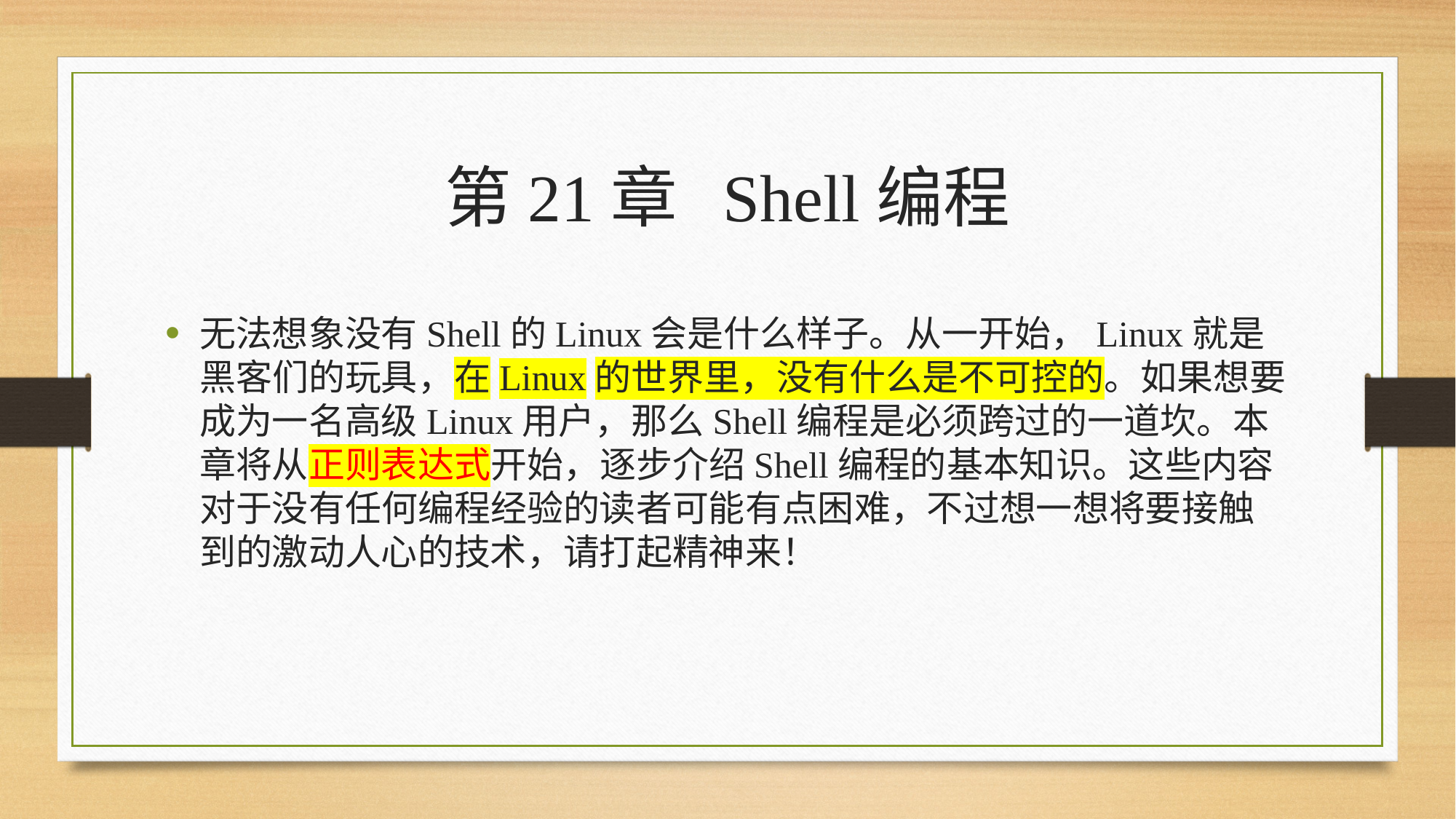

第21章  Shell编程
无法想象没有Shell的Linux会是什么样子。从一开始，Linux就是黑客们的玩具，在Linux的世界里，没有什么是不可控的。如果想要成为一名高级Linux用户，那么Shell编程是必须跨过的一道坎。本章将从正则表达式开始，逐步介绍Shell编程的基本知识。这些内容对于没有任何编程经验的读者可能有点困难，不过想一想将要接触到的激动人心的技术，请打起精神来！